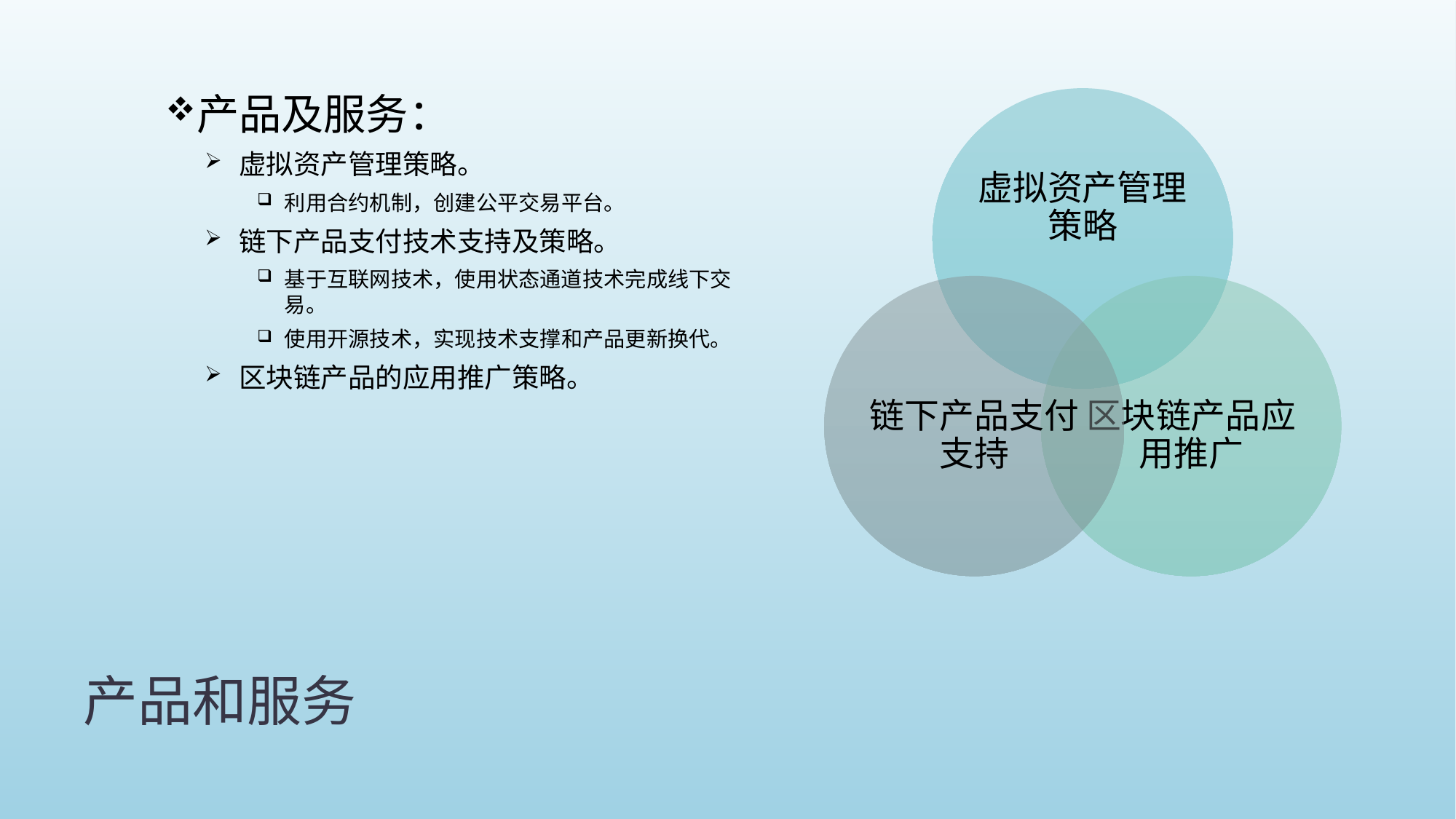

产品及服务：
虚拟资产管理策略。
利用合约机制，创建公平交易平台。
链下产品支付技术支持及策略。
基于互联网技术，使用状态通道技术完成线下交易。
使用开源技术，实现技术支撑和产品更新换代。
区块链产品的应用推广策略。

虚拟资产管理策略
区块链产品应用推广
链下产品支付支持
# 产品和服务